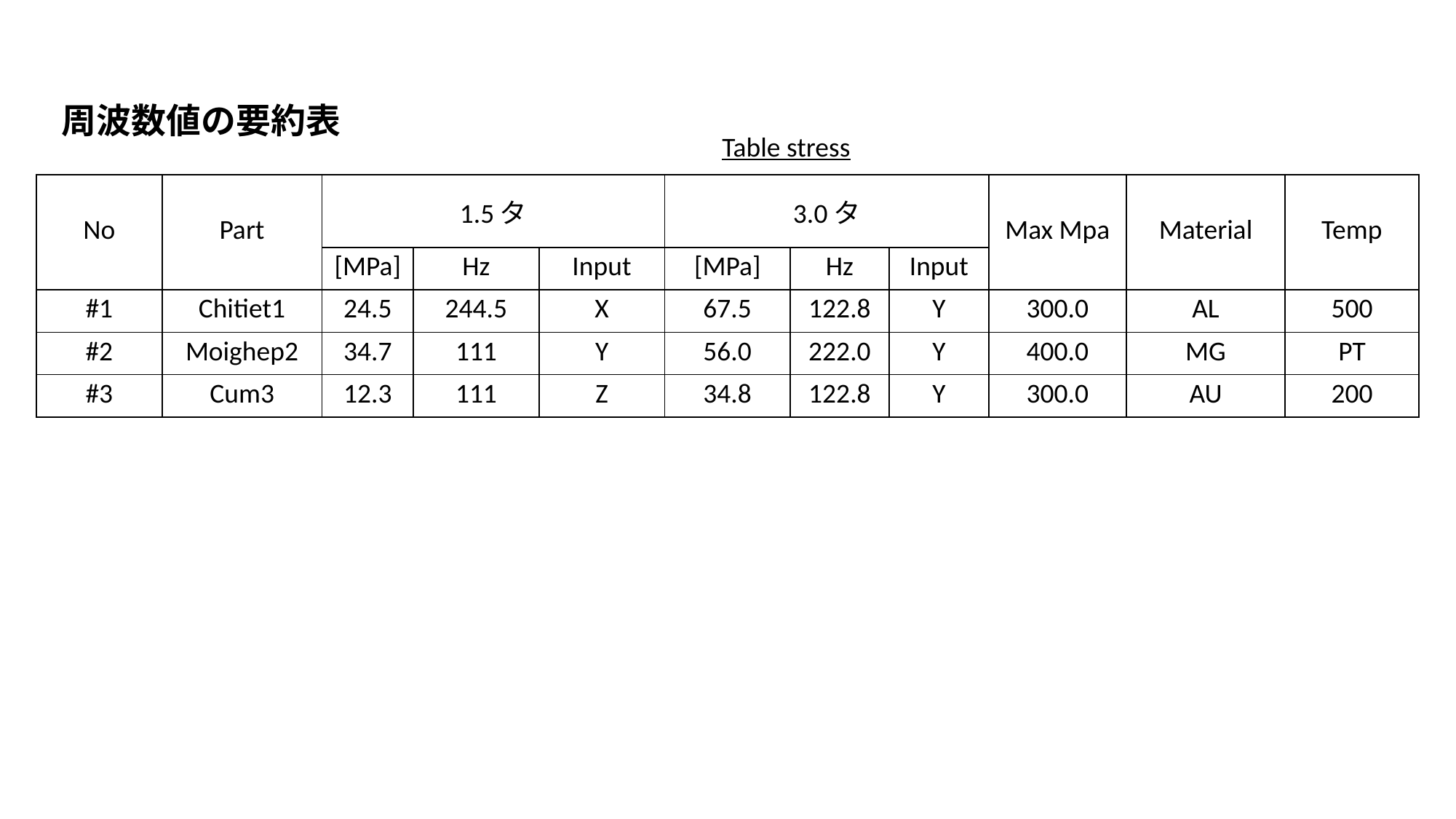

周波数値の要約表
Table stress
| No | Part | 1.5タ |  |  | 3.0タ |  |  | Max Mpa | Material | Temp |
| --- | --- | --- | --- | --- | --- | --- | --- | --- | --- | --- |
|  |  | [MPa] | Hz | Input | [MPa] | Hz | Input |  |  |  |
| #1 | Chitiet1 | 24.5 | 244.5 | X | 67.5 | 122.8 | Y | 300.0 | AL | 500 |
| #2 | Moighep2 | 34.7 | 111 | Y | 56.0 | 222.0 | Y | 400.0 | MG | PT |
| #3 | Cum3 | 12.3 | 111 | Z | 34.8 | 122.8 | Y | 300.0 | AU | 200 |